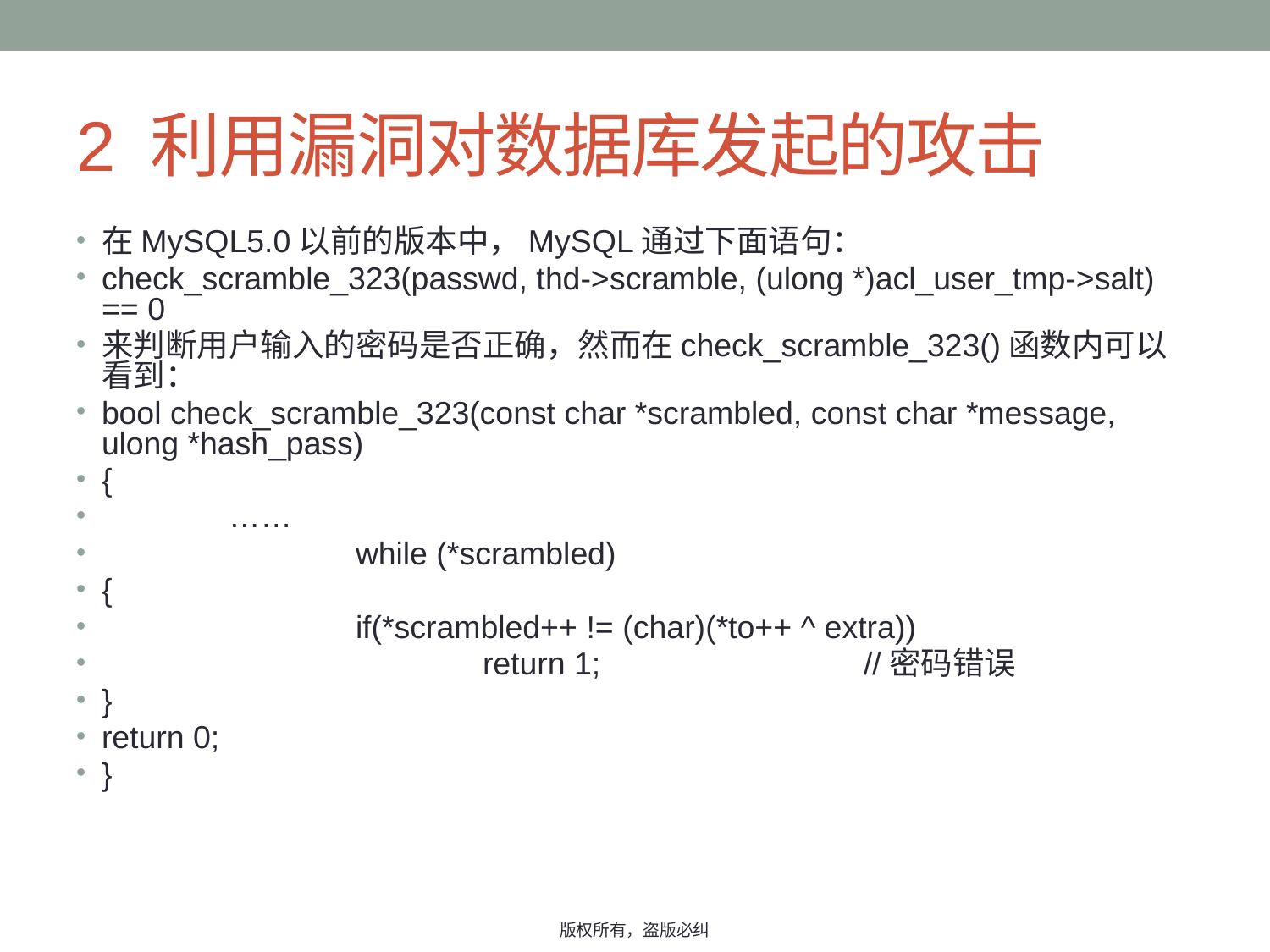

# 2 利用漏洞对数据库发起的攻击
在MySQL5.0以前的版本中，MySQL通过下面语句：
check_scramble_323(passwd, thd->scramble, (ulong *)acl_user_tmp->salt) == 0
来判断用户输入的密码是否正确，然而在check_scramble_323()函数内可以看到：
bool check_scramble_323(const char *scrambled, const char *message, ulong *hash_pass)
{
	……
		while (*scrambled)
{
		if(*scrambled++ != (char)(*to++ ^ extra))
			return 1;			//密码错误
}
return 0;
}
版权所有，盗版必纠